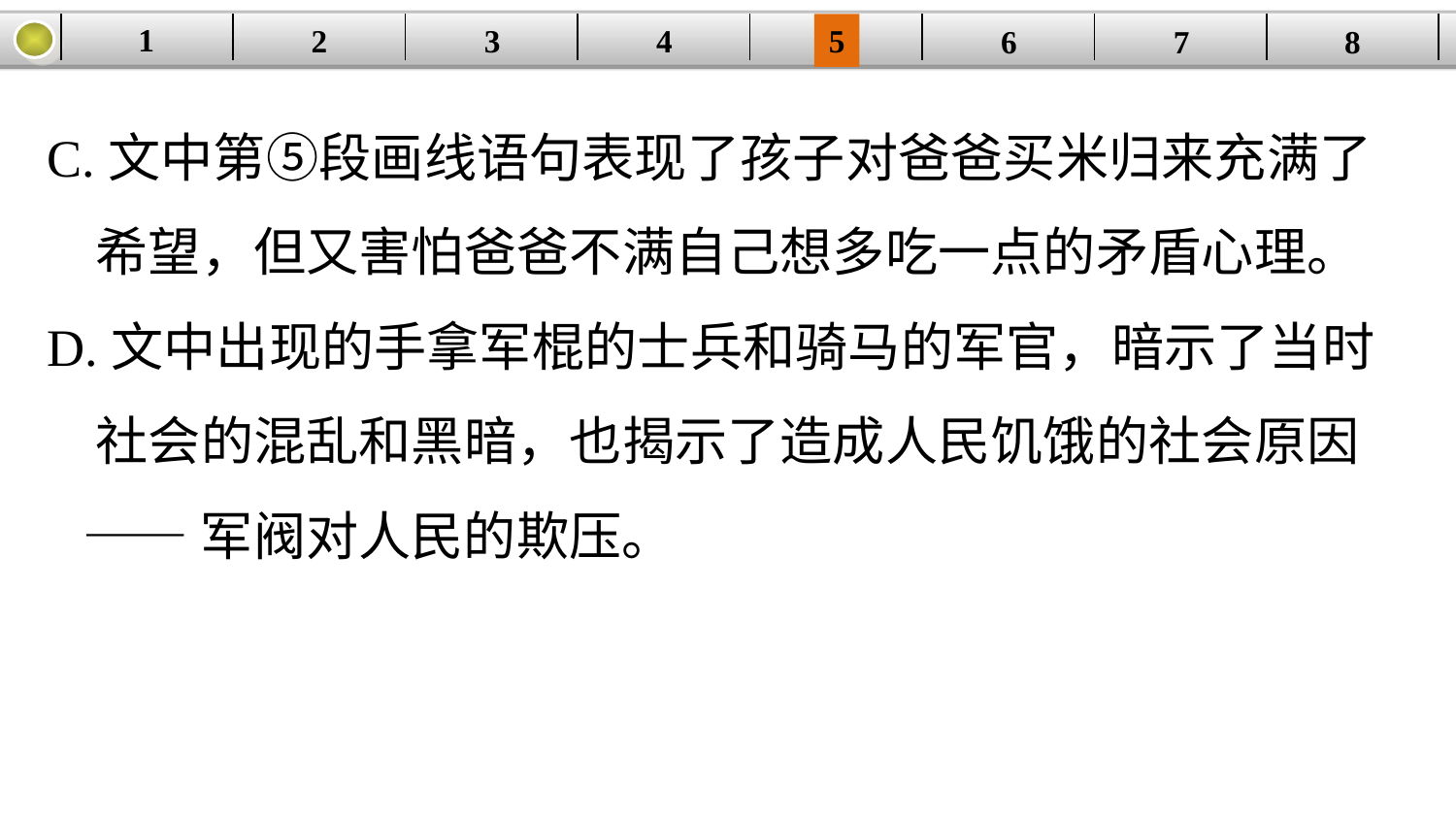

1
2
3
4
|  |  |  |  |  |  |  |  |
| --- | --- | --- | --- | --- | --- | --- | --- |
5
6
7
8

C.文中第⑤段画线语句表现了孩子对爸爸买米归来充满了
   希望，但又害怕爸爸不满自己想多吃一点的矛盾心理。
D.文中出现的手拿军棍的士兵和骑马的军官，暗示了当时
   社会的混乱和黑暗，也揭示了造成人民饥饿的社会原因
   ——军阀对人民的欺压。